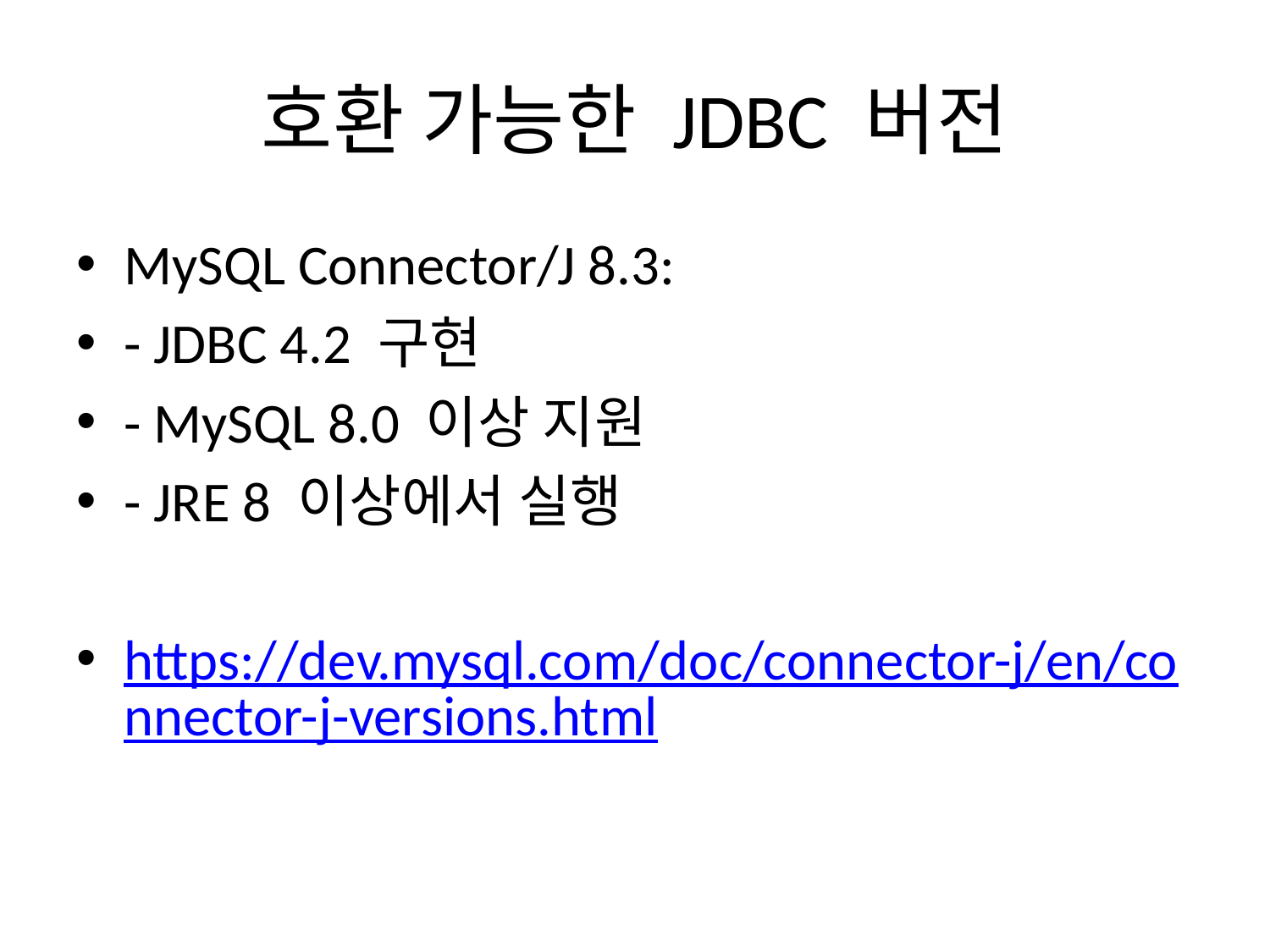

# 호환 가능한 JDBC 버전
MySQL Connector/J 8.3:
- JDBC 4.2 구현
- MySQL 8.0 이상 지원
- JRE 8 이상에서 실행

https://dev.mysql.com/doc/connector-j/en/connector-j-versions.html